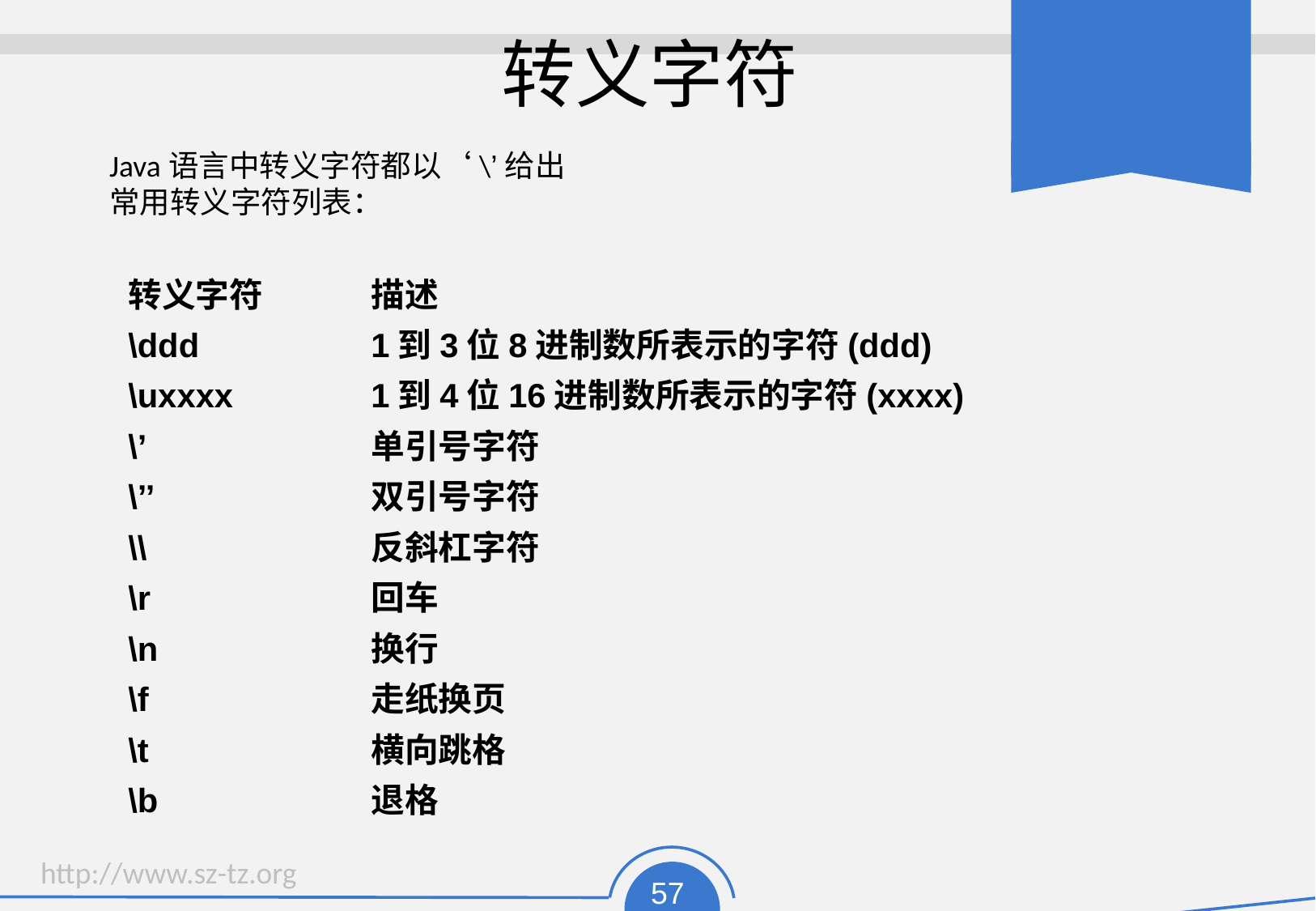

# 转义字符
Java语言中转义字符都以‘\’给出
常用转义字符列表：
转义字符	描述
\ddd		1到3位8进制数所表示的字符(ddd)
\uxxxx		1到4位16进制数所表示的字符(xxxx)
\’		单引号字符
\’’		双引号字符
\\		反斜杠字符
\r		回车
\n		换行
\f		走纸换页
\t		横向跳格
\b		退格